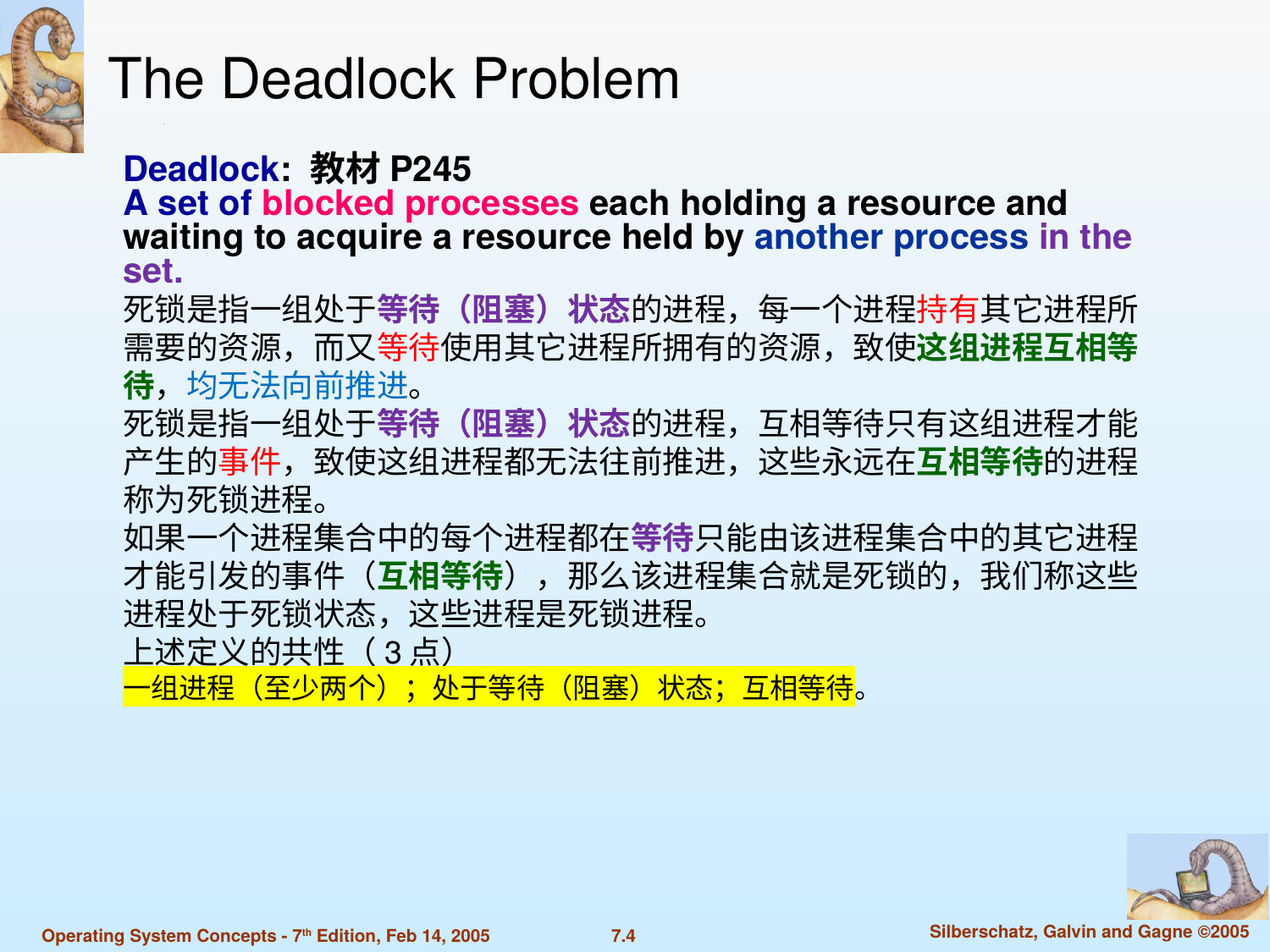

The Deadlock Problem
Deadlock: 教材P245
A set of blocked processes each holding a resource and waiting to acquire a resource held by another process in the set.
死锁是指一组处于等待（阻塞）状态的进程，每一个进程持有其它进程所需要的资源，而又等待使用其它进程所拥有的资源，致使这组进程互相等待，均无法向前推进。
死锁是指一组处于等待（阻塞）状态的进程，互相等待只有这组进程才能产生的事件，致使这组进程都无法往前推进，这些永远在互相等待的进程称为死锁进程。
如果一个进程集合中的每个进程都在等待只能由该进程集合中的其它进程才能引发的事件（互相等待），那么该进程集合就是死锁的，我们称这些进程处于死锁状态，这些进程是死锁进程。
上述定义的共性（3点）
一组进程（至少两个）；处于等待（阻塞）状态；互相等待。